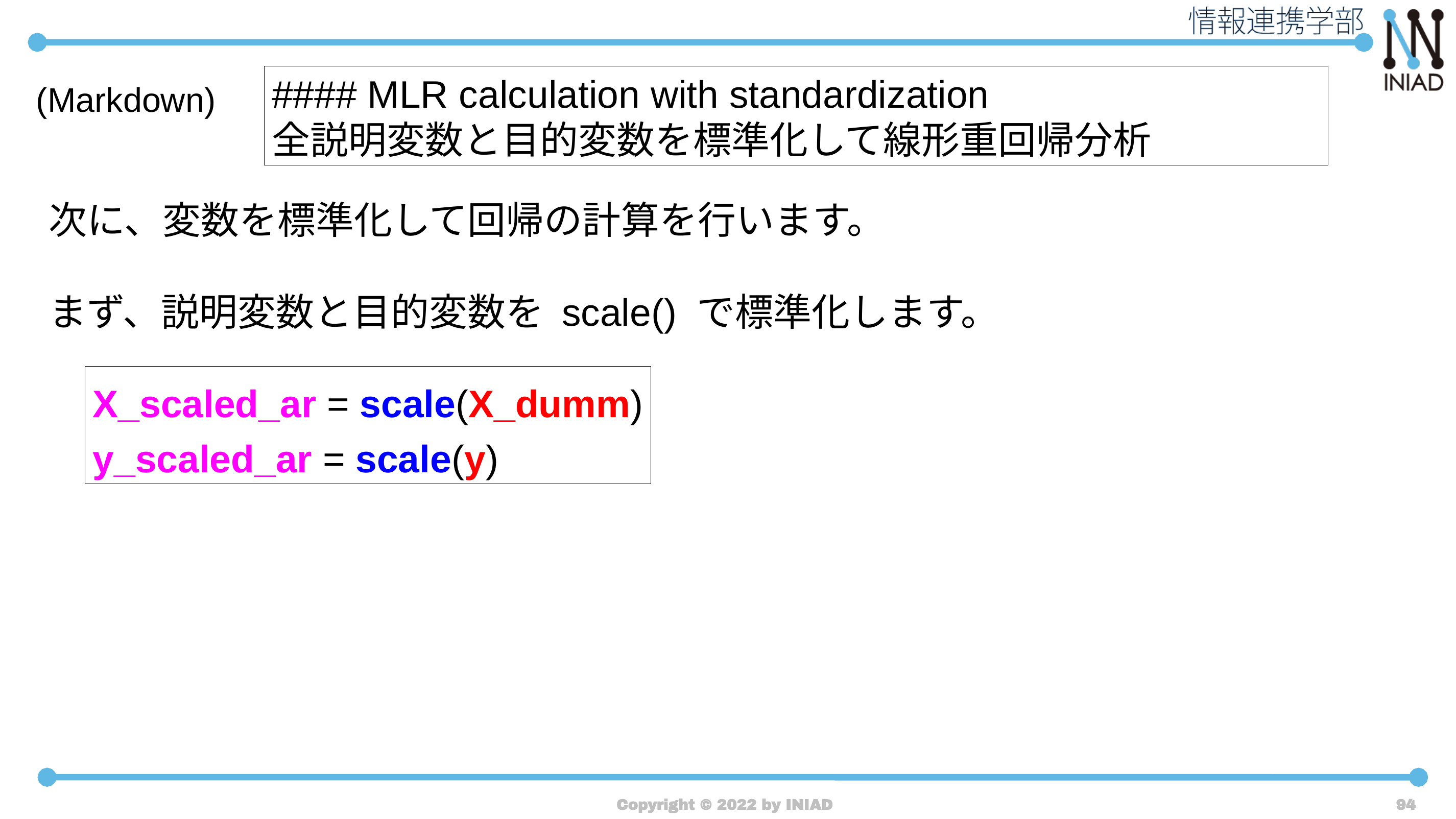

#### MLR calculation with standardization
全説明変数と目的変数を標準化して線形重回帰分析
(Markdown)
次に、変数を標準化して回帰の計算を行います。

まず、説明変数と目的変数を scale() で標準化します。
X_scaled_ar = scale(X_dumm)
y_scaled_ar = scale(y)
Copyright © 2022 by INIAD
94